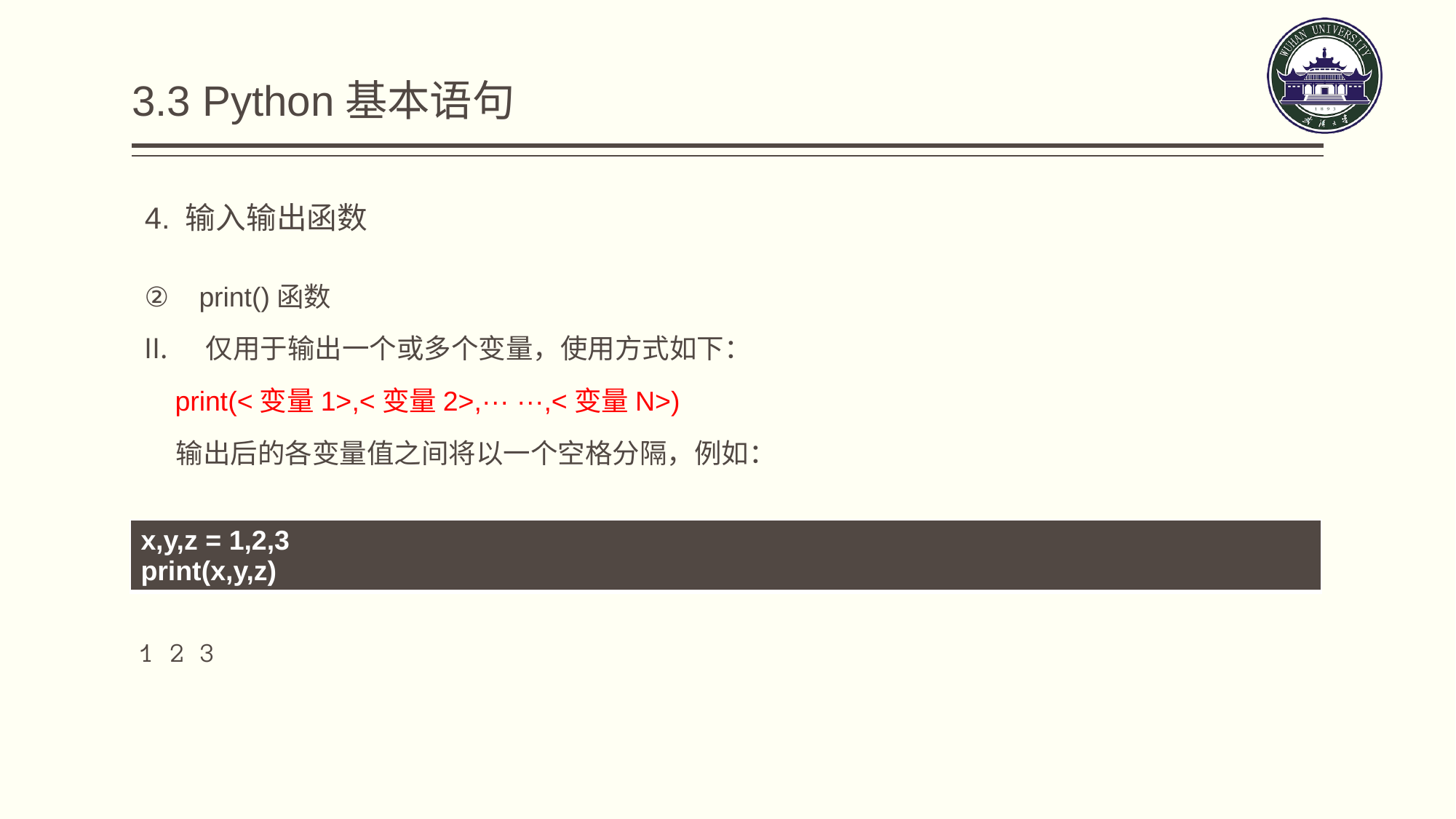

3.3 Python基本语句
4. 输入输出函数
print()函数
仅用于输出一个或多个变量，使用方式如下：
    print(<变量1>,<变量2>,··· ···,<变量N>)
    输出后的各变量值之间将以一个空格分隔，例如：

| x,y,z = 1,2,3 print(x,y,z) |
| --- |
1 2 3